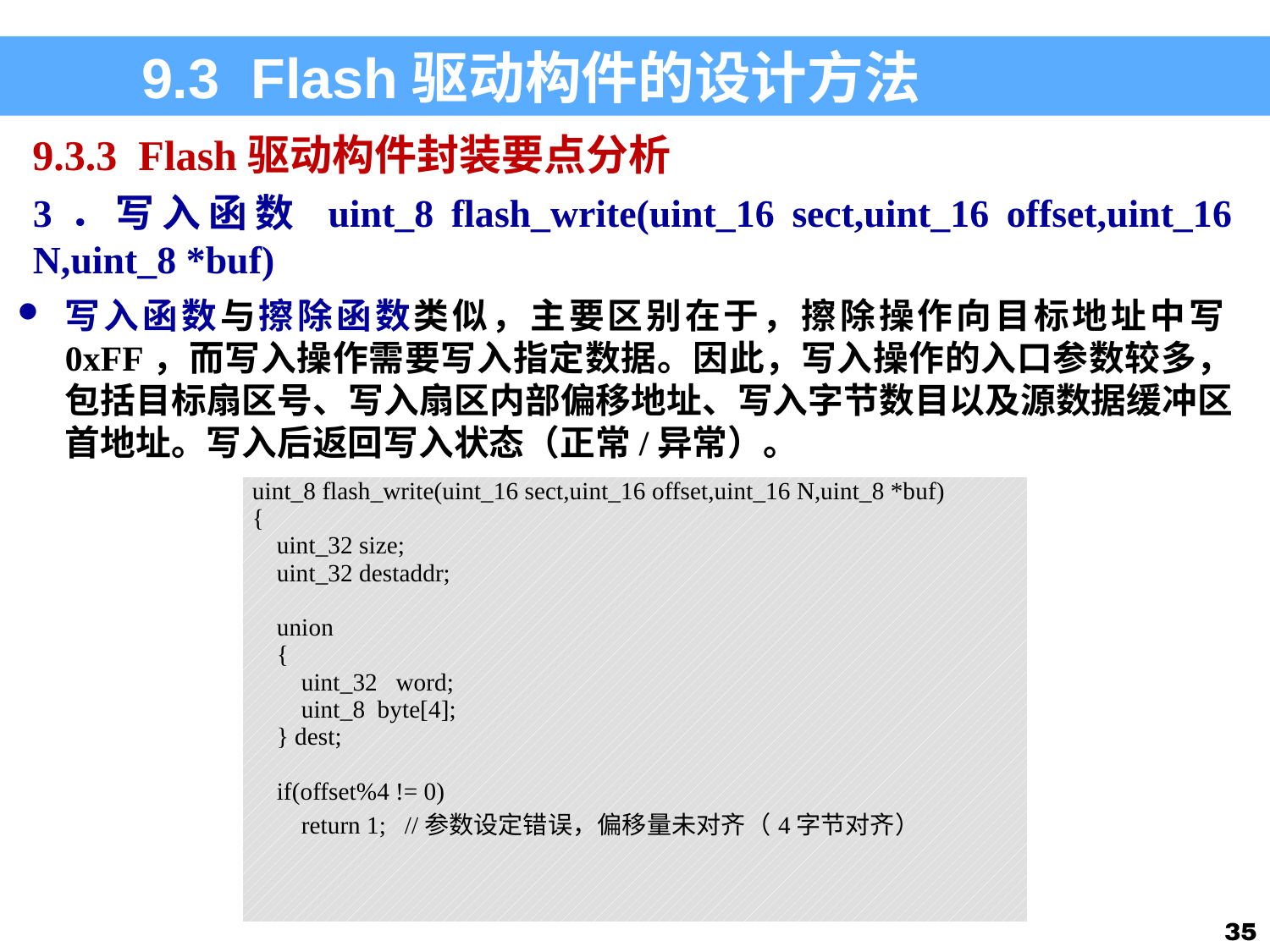

9.3  Flash驱动构件的设计方法
9.3.3  Flash驱动构件封装要点分析
3．写入函数 uint_8 flash_write(uint_16 sect,uint_16 offset,uint_16 N,uint_8 *buf)
写入函数与擦除函数类似，主要区别在于，擦除操作向目标地址中写0xFF，而写入操作需要写入指定数据。因此，写入操作的入口参数较多，包括目标扇区号、写入扇区内部偏移地址、写入字节数目以及源数据缓冲区首地址。写入后返回写入状态（正常/异常）。
| uint\_8 flash\_write(uint\_16 sect,uint\_16 offset,uint\_16 N,uint\_8 \*buf) { uint\_32 size; uint\_32 destaddr; union { uint\_32 word; uint\_8 byte[4]; } dest; if(offset%4 != 0) return 1; //参数设定错误，偏移量未对齐（4字节对齐） |
| --- |
35